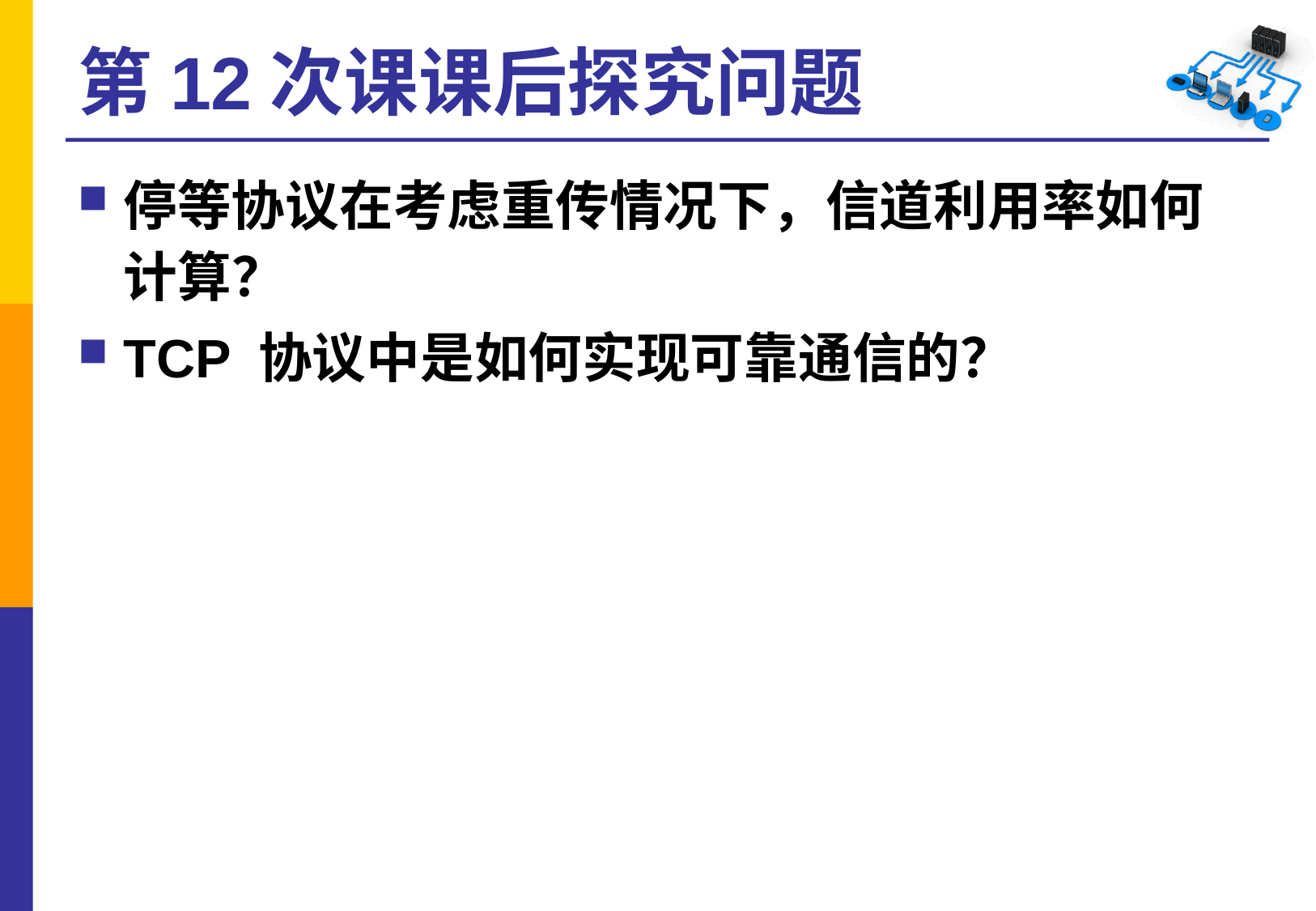

# 第12次课课后探究问题
停等协议在考虑重传情况下，信道利用率如何计算？
TCP 协议中是如何实现可靠通信的？